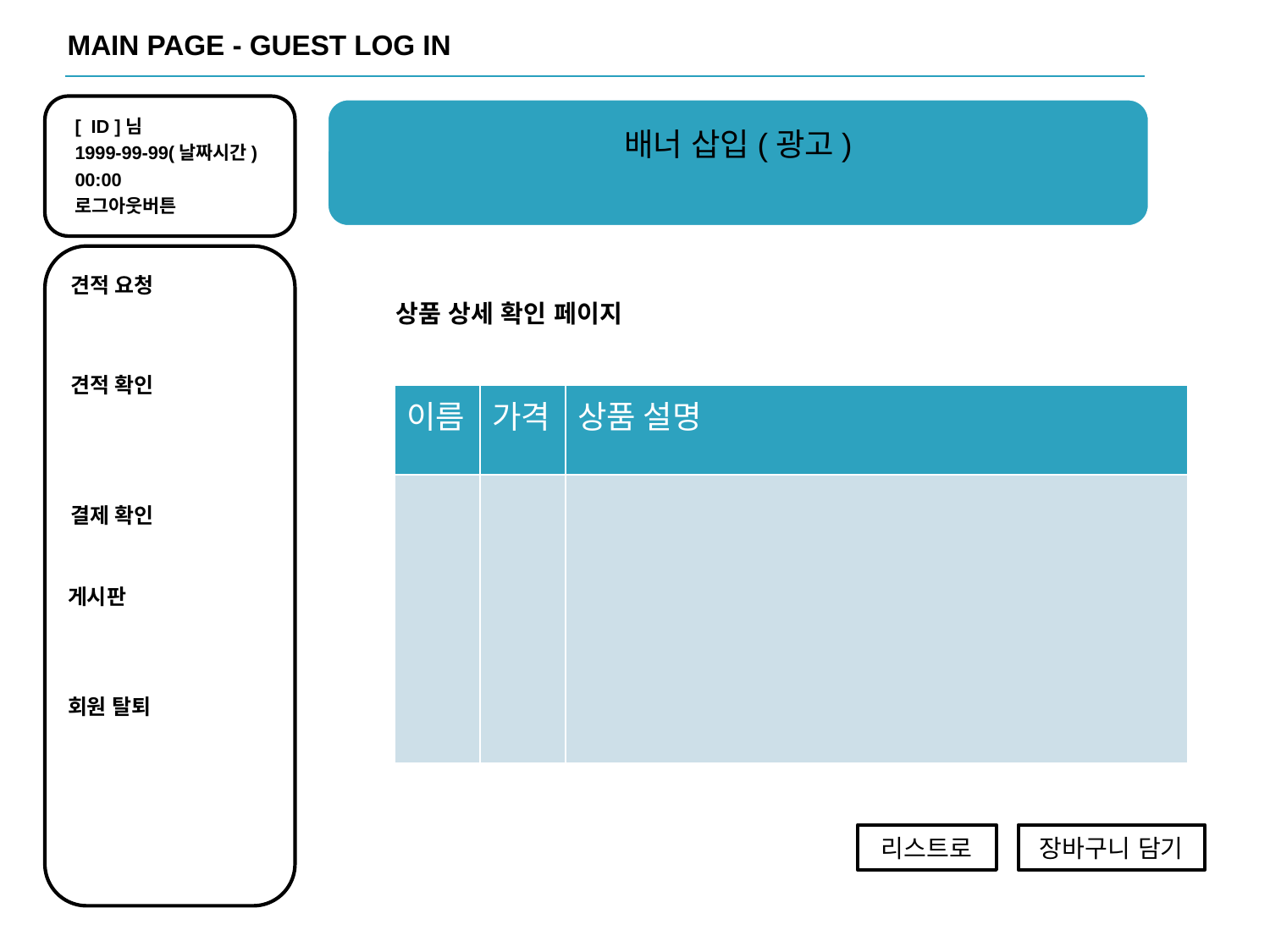

MAIN PAGE - GUEST LOG IN

배너 삽입(광고)
[  ID ]님
1999-99-99(날짜시간)
00:00
로그아웃버튼

견적 요청
상품 상세 확인 페이지

견적 확인
| 이름 | 가격 | 상품 설명 |
| --- | --- | --- |
|  |  |  |
결제 확인
게시판
회원 탈퇴
리스트로
장바구니 담기